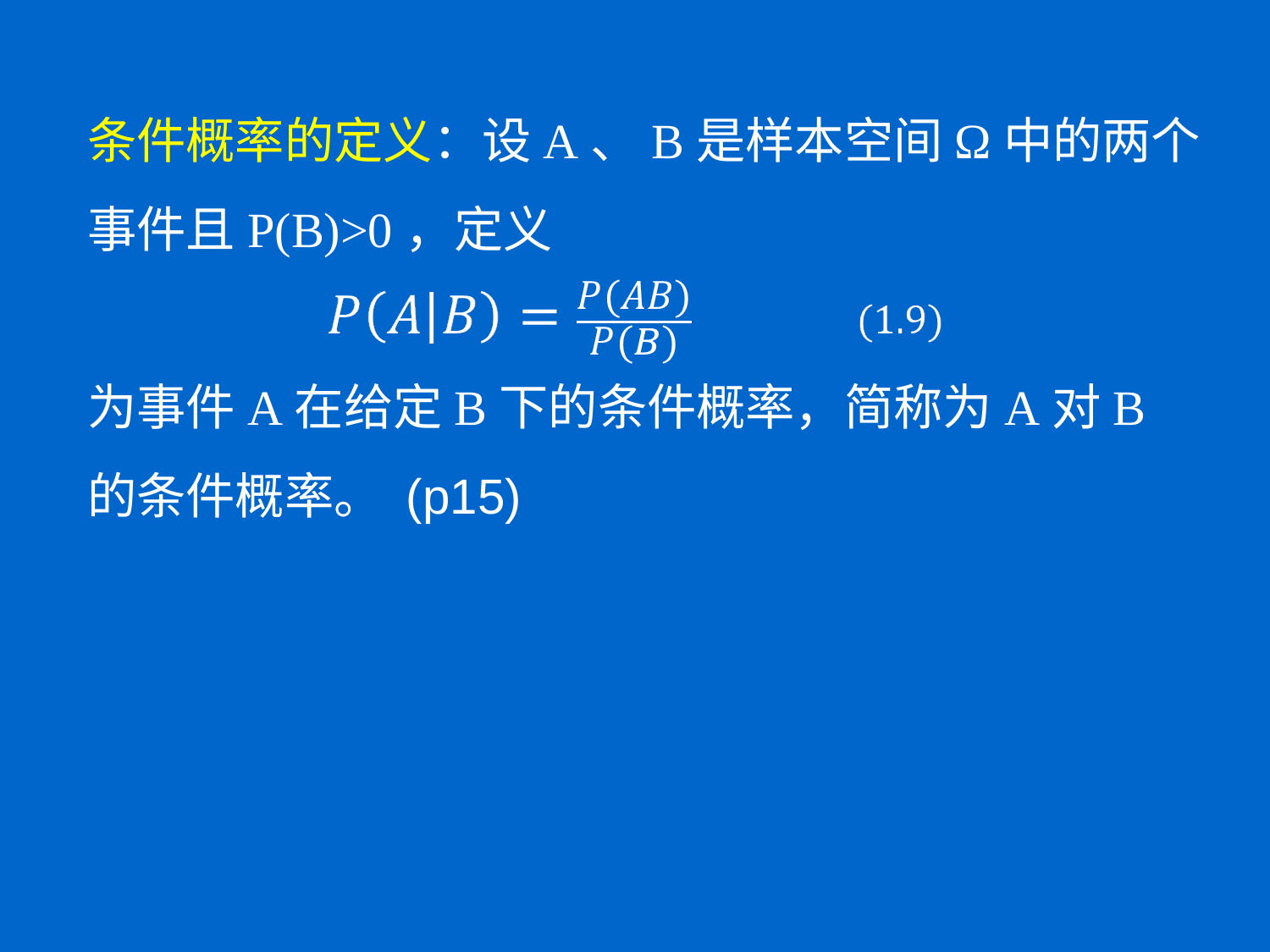

条件概率的定义：设A、B是样本空间Ω中的两个事件且P(B)>0，定义

为事件A在给定B下的条件概率，简称为A对B的条件概率。 (p15)